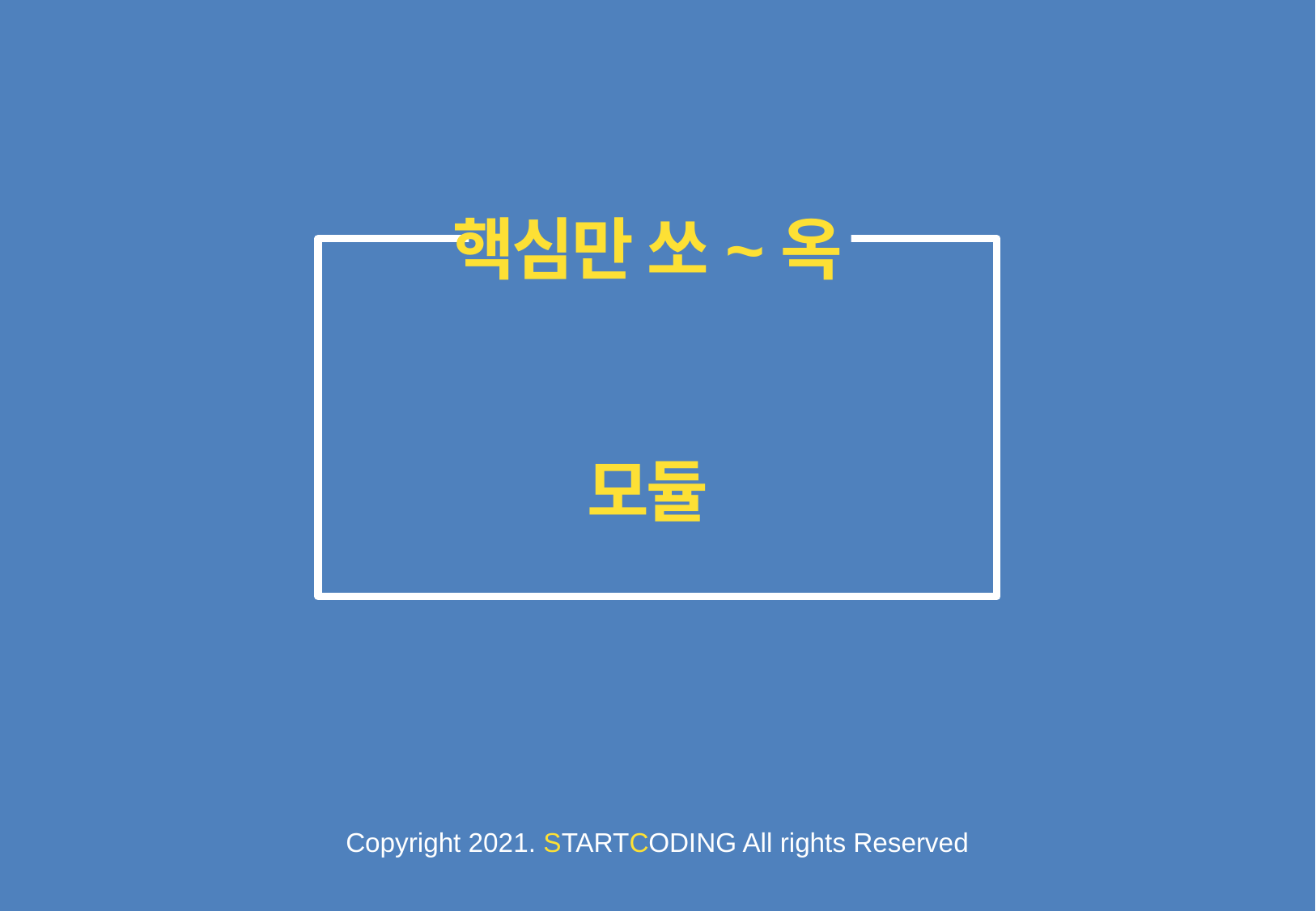

# 핵심만 쏘~옥 파이썬 기초 13강 모듈

Copyright 2021. STARTCODING All rights Reserved